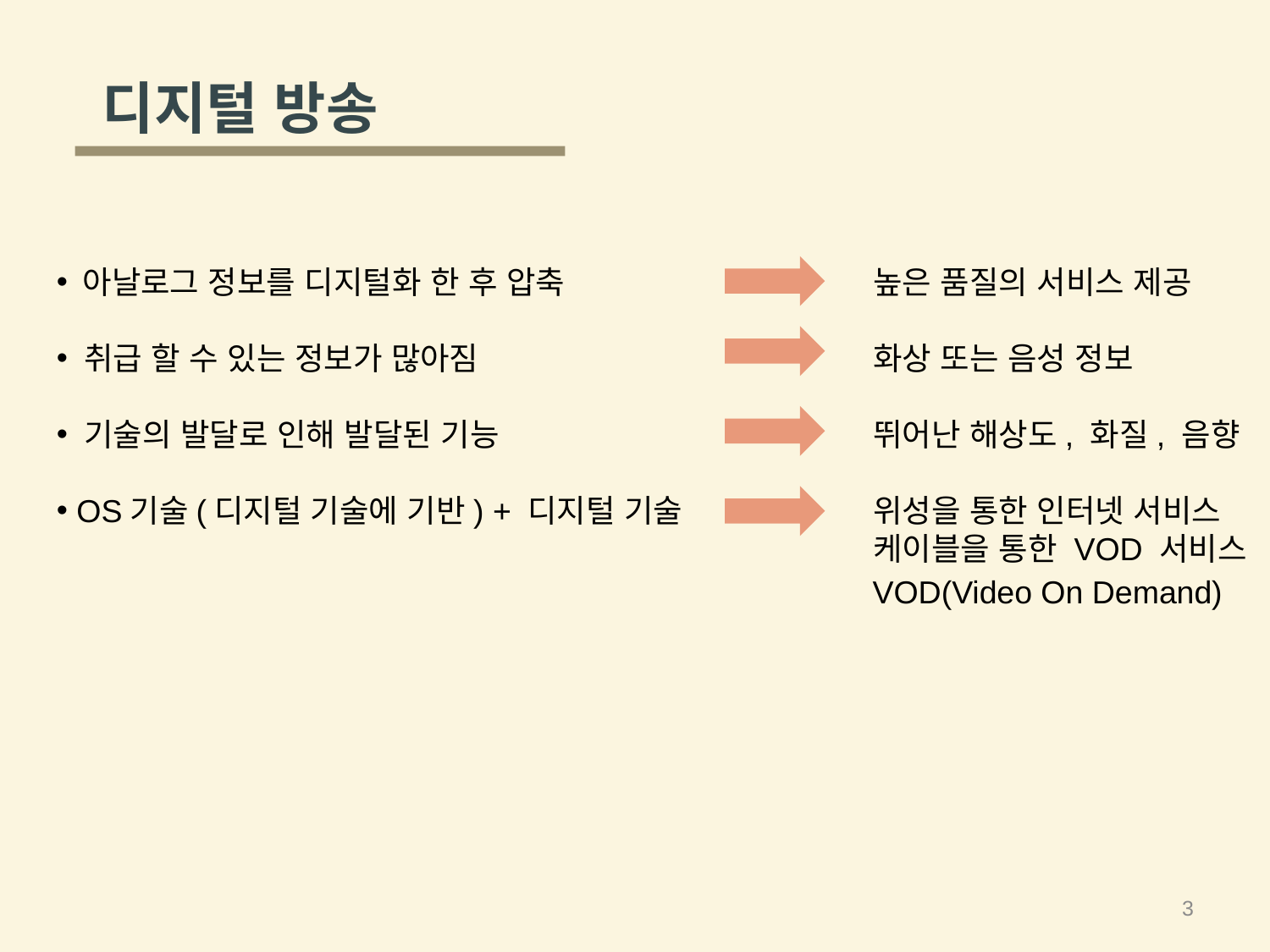

디지털 방송

 아날로그 정보를 디지털화 한 후 압축

 취급 할 수 있는 정보가 많아짐

 기술의 발달로 인해 발달된 기능

 OS기술(디지털 기술에 기반) + 디지털 기술

높은 품질의 서비스 제공

화상 또는 음성 정보

뛰어난 해상도, 화질, 음향

위성을 통한 인터넷 서비스
케이블을 통한 VOD 서비스

VOD(Video On Demand)
3